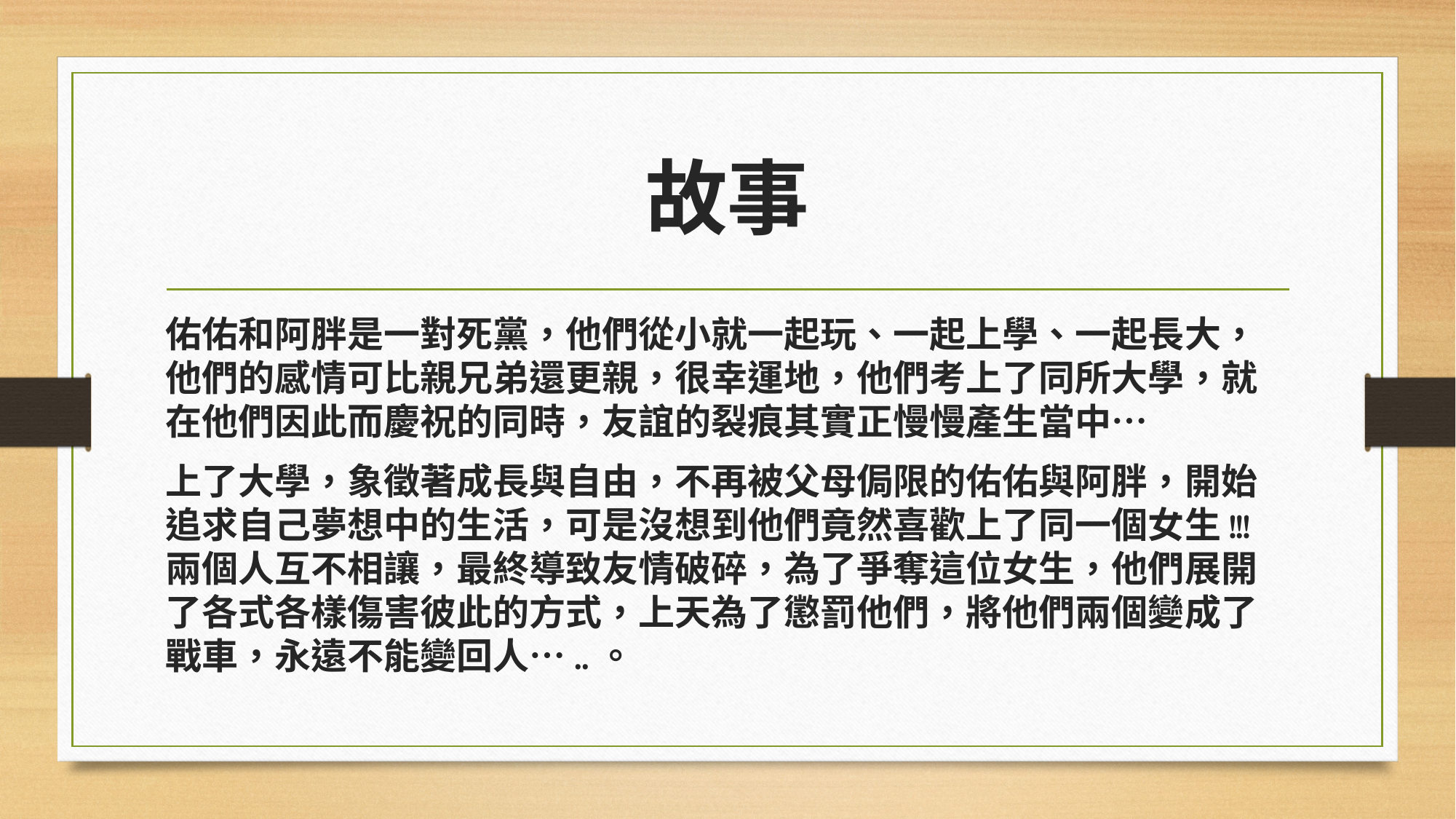

# 故事
佑佑和阿胖是一對死黨，他們從小就一起玩、一起上學、一起長大，他們的感情可比親兄弟還更親，很幸運地，他們考上了同所大學，就在他們因此而慶祝的同時，友誼的裂痕其實正慢慢產生當中…
上了大學，象徵著成長與自由，不再被父母侷限的佑佑與阿胖，開始追求自己夢想中的生活，可是沒想到他們竟然喜歡上了同一個女生!!!兩個人互不相讓，最終導致友情破碎，為了爭奪這位女生，他們展開了各式各樣傷害彼此的方式，上天為了懲罰他們，將他們兩個變成了戰車，永遠不能變回人…..。